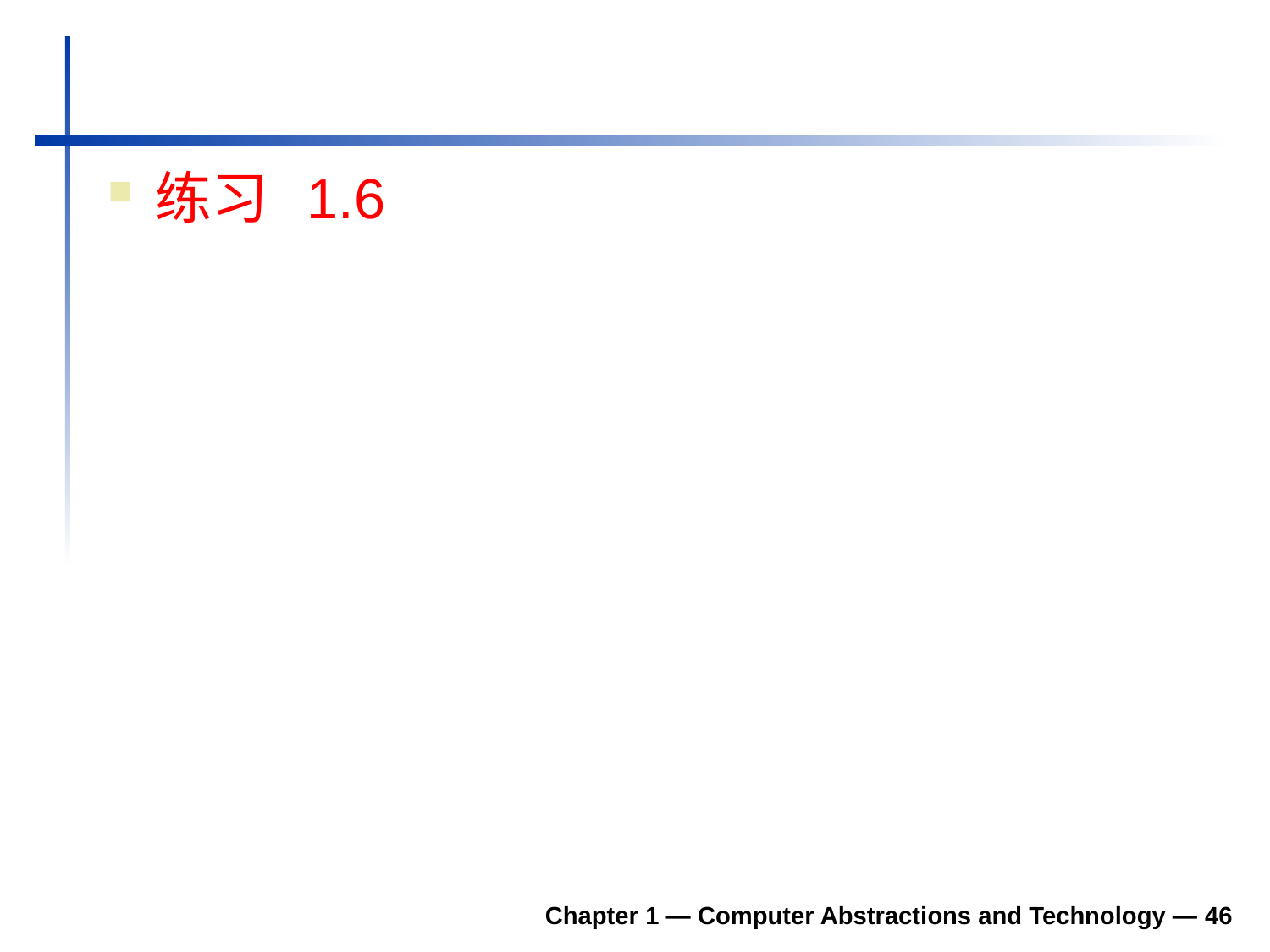

#
练习  1.6
Chapter 1 — Computer Abstractions and Technology — 46